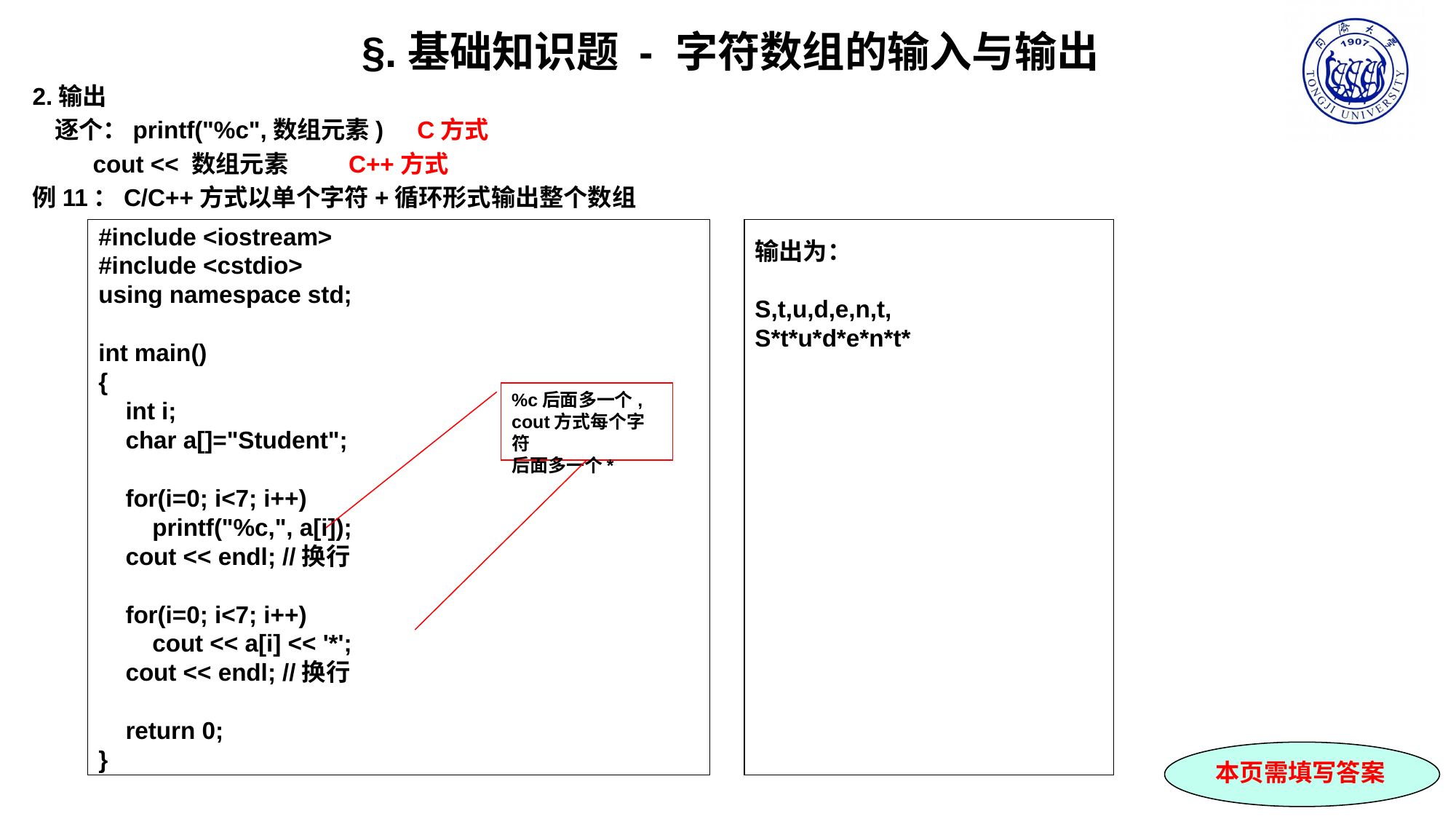

§.基础知识题 - 字符数组的输入与输出
2.输出
   逐个：printf("%c",数组元素)     C方式
         cout << 数组元素          C++方式
例11：C/C++方式以单个字符+循环形式输出整个数组

#include <iostream>
#include <cstdio>
using namespace std;

int main()
{
    int i;
    char a[]="Student";

    for(i=0; i<7; i++)
        printf("%c,", a[i]);
    cout << endl; //换行

    for(i=0; i<7; i++)
        cout << a[i] << '*';
    cout << endl; //换行

    return 0;
}
输出为：

S,t,u,d,e,n,t,
S*t*u*d*e*n*t*

%c后面多一个,
cout方式每个字符
后面多一个*
本页需填写答案